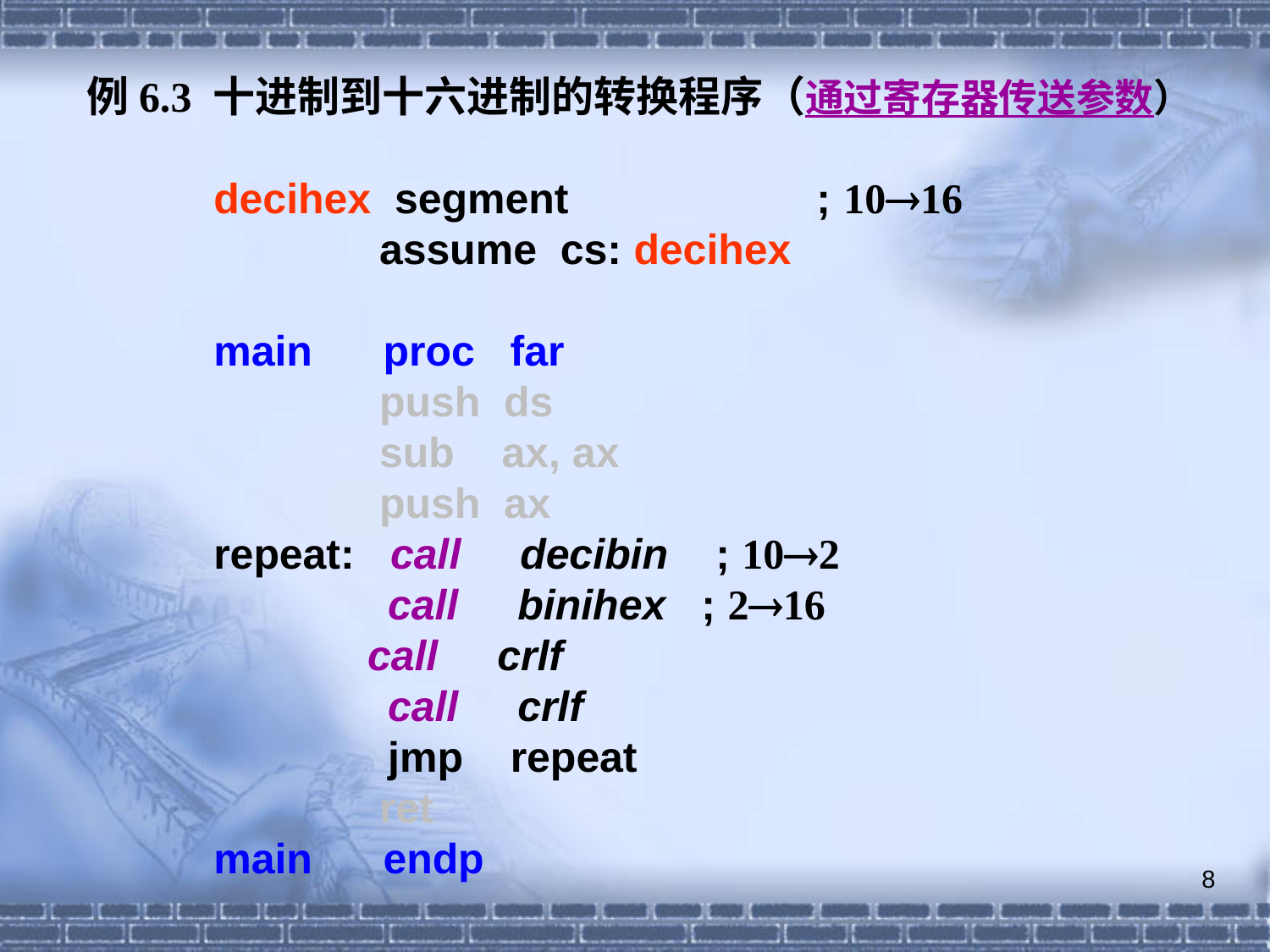

例6.3 十进制到十六进制的转换程序（通过寄存器传送参数）

decihex  segment                     ; 10→16
              assume  cs: decihex

main      proc   far
              push  ds
              sub    ax, ax
              push  ax
repeat:   call     decibin    ; 10→2
	    call     binihex   ; 2→16
             call     crlf
 	    call     crlf
	    jmp    repeat
              ret
main      endp
8